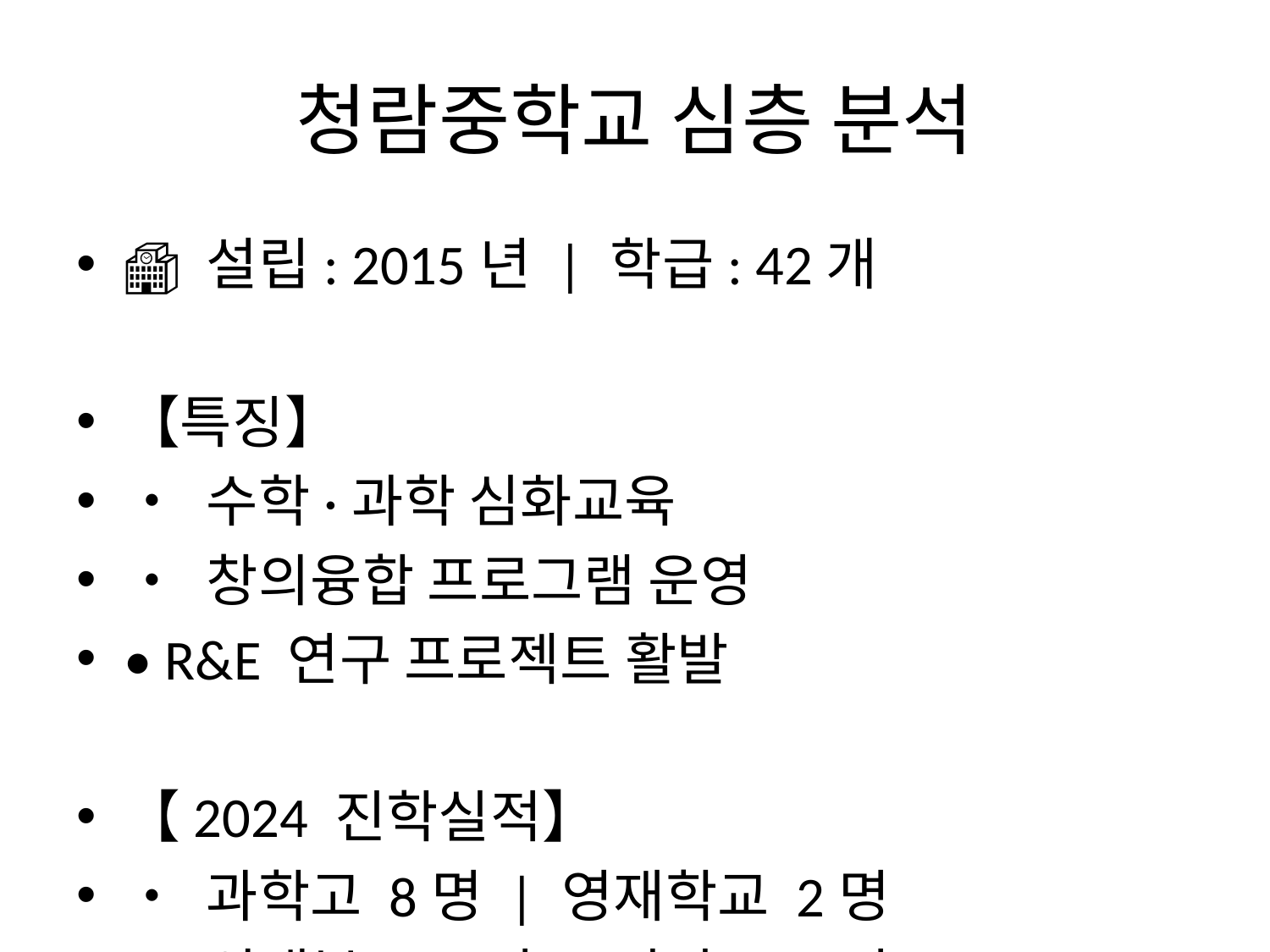

# 청람중학교 심층 분석
🏫 설립: 2015년 | 학급: 42개

【특징】
• 수학·과학 심화교육
• 창의융합 프로그램 운영
• R&E 연구 프로젝트 활발

【2024 진학실적】
• 과학고 8명 | 영재학교 2명
• 외대부고 5명 | 자사고 3명